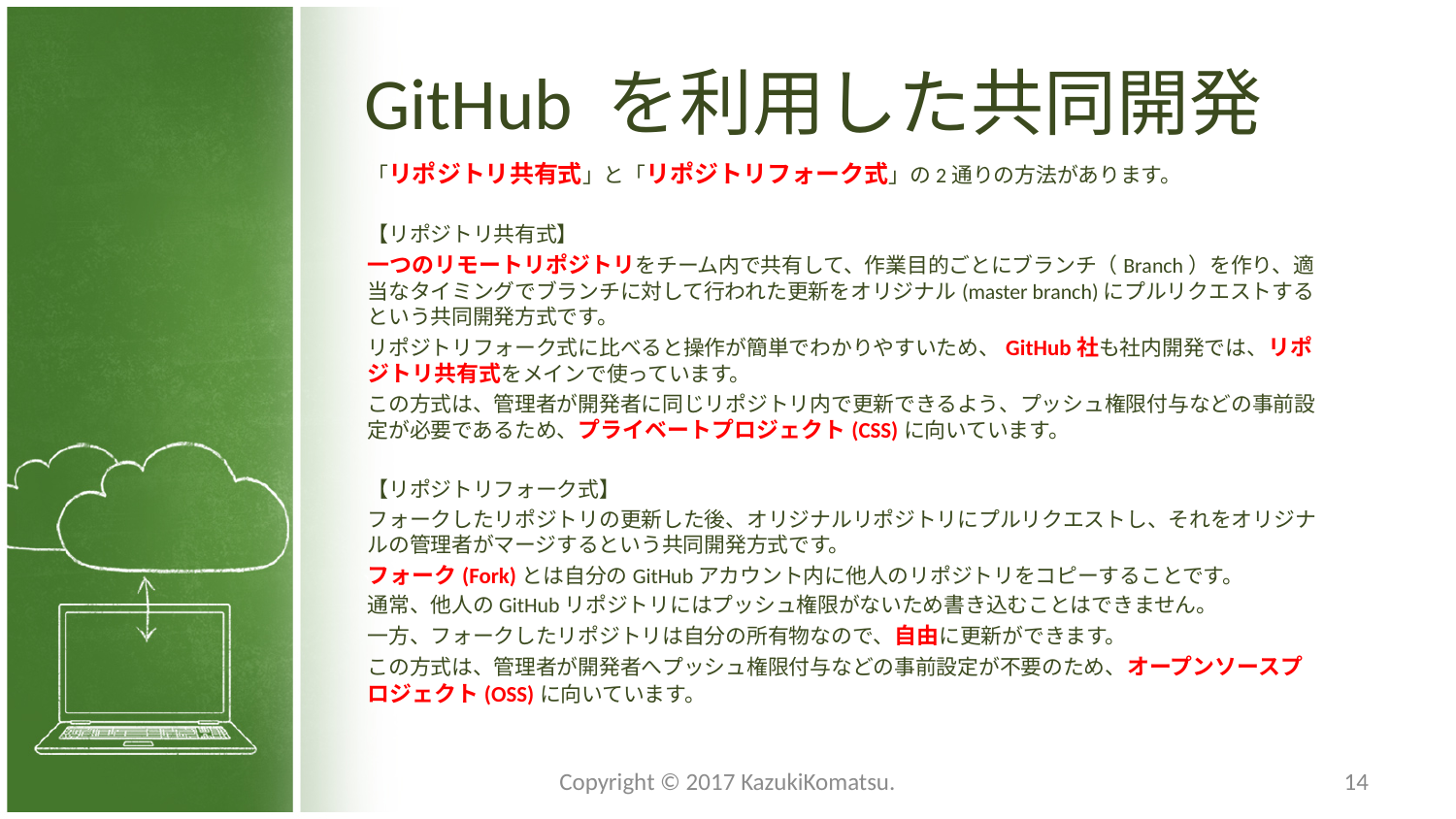

# GitHub を利用した共同開発
「リポジトリ共有式」と「リポジトリフォーク式」の2通りの方法があります。

【リポジトリ共有式】
一つのリモートリポジトリをチーム内で共有して、作業目的ごとにブランチ（Branch）を作り、適当なタイミングでブランチに対して行われた更新をオリジナル(master branch)にプルリクエストするという共同開発方式です。
リポジトリフォーク式に比べると操作が簡単でわかりやすいため、GitHub社も社内開発では、リポジトリ共有式をメインで使っています。
この方式は、管理者が開発者に同じリポジトリ内で更新できるよう、プッシュ権限付与などの事前設定が必要であるため、プライベートプロジェクト(CSS)に向いています。

【リポジトリフォーク式】
フォークしたリポジトリの更新した後、オリジナルリポジトリにプルリクエストし、それをオリジナルの管理者がマージするという共同開発方式です。
フォーク(Fork)とは自分のGitHubアカウント内に他人のリポジトリをコピーすることです。
通常、他人のGitHubリポジトリにはプッシュ権限がないため書き込むことはできません。
一方、フォークしたリポジトリは自分の所有物なので、自由に更新ができます。
この方式は、管理者が開発者へプッシュ権限付与などの事前設定が不要のため、オープンソースプロジェクト(OSS)に向いています。

Copyright © 2017 KazukiKomatsu.
14